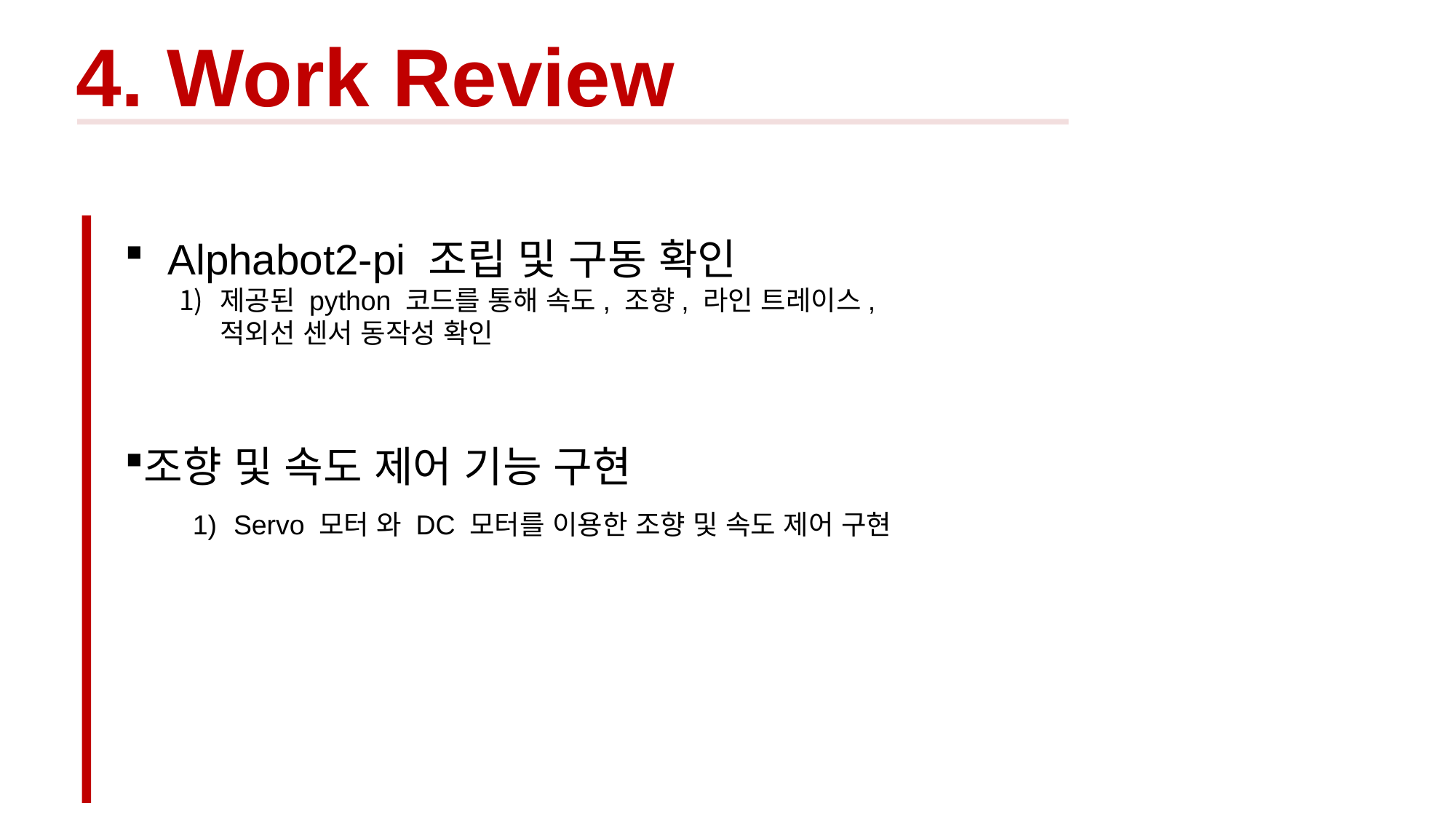

4. Work Review

  Alphabot2-pi 조립 및 구동 확인
제공된 python 코드를 통해 속도, 조향, 라인 트레이스,
적외선 센서 동작성 확인

조향 및 속도 제어 기능 구현
Servo 모터 와 DC 모터를 이용한 조향 및 속도 제어 구현